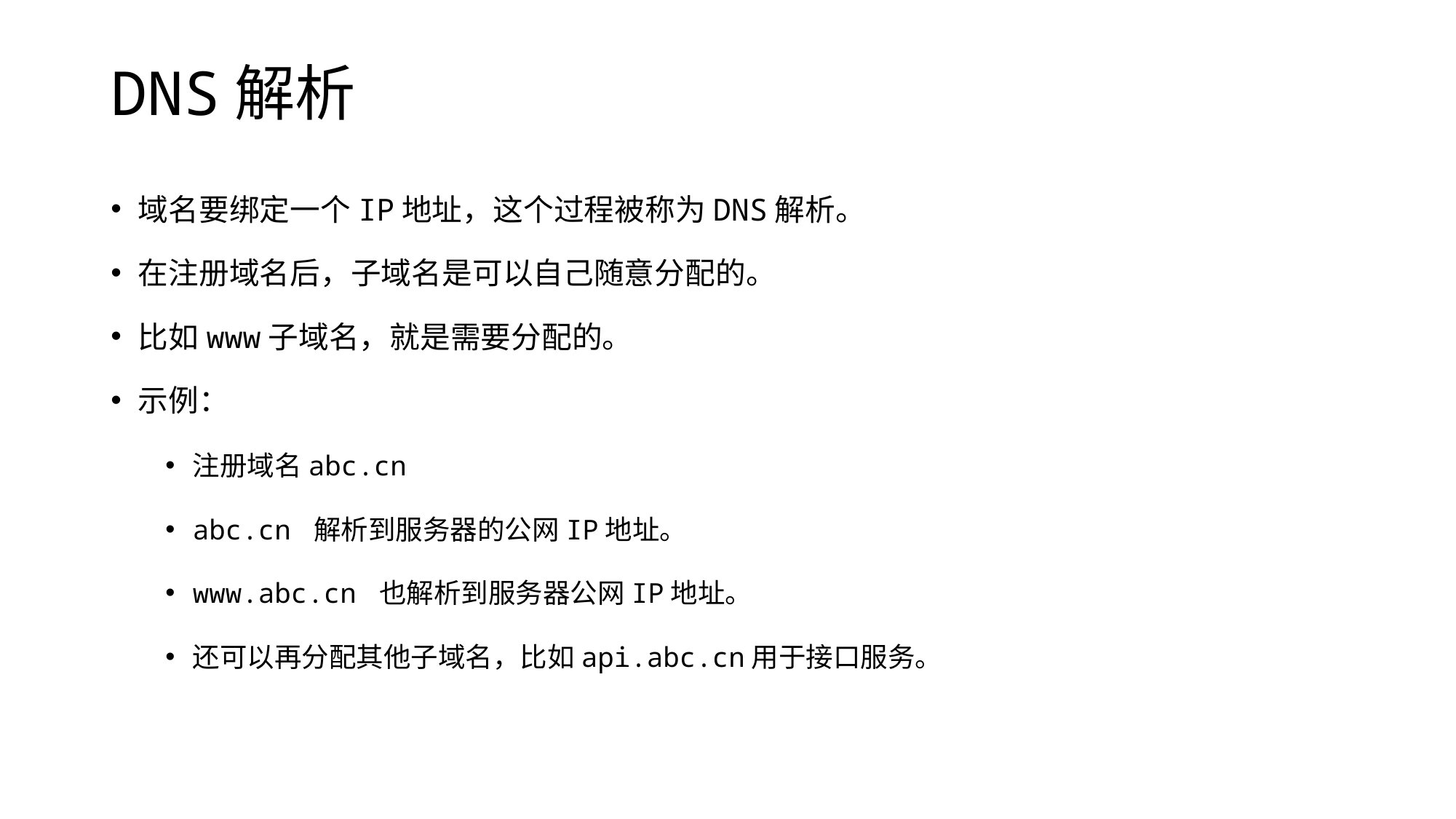

# DNS解析
域名要绑定一个IP地址，这个过程被称为DNS解析。
在注册域名后，子域名是可以自己随意分配的。
比如www子域名，就是需要分配的。
示例：
注册域名abc.cn
abc.cn 解析到服务器的公网IP地址。
www.abc.cn 也解析到服务器公网IP地址。
还可以再分配其他子域名，比如api.abc.cn用于接口服务。